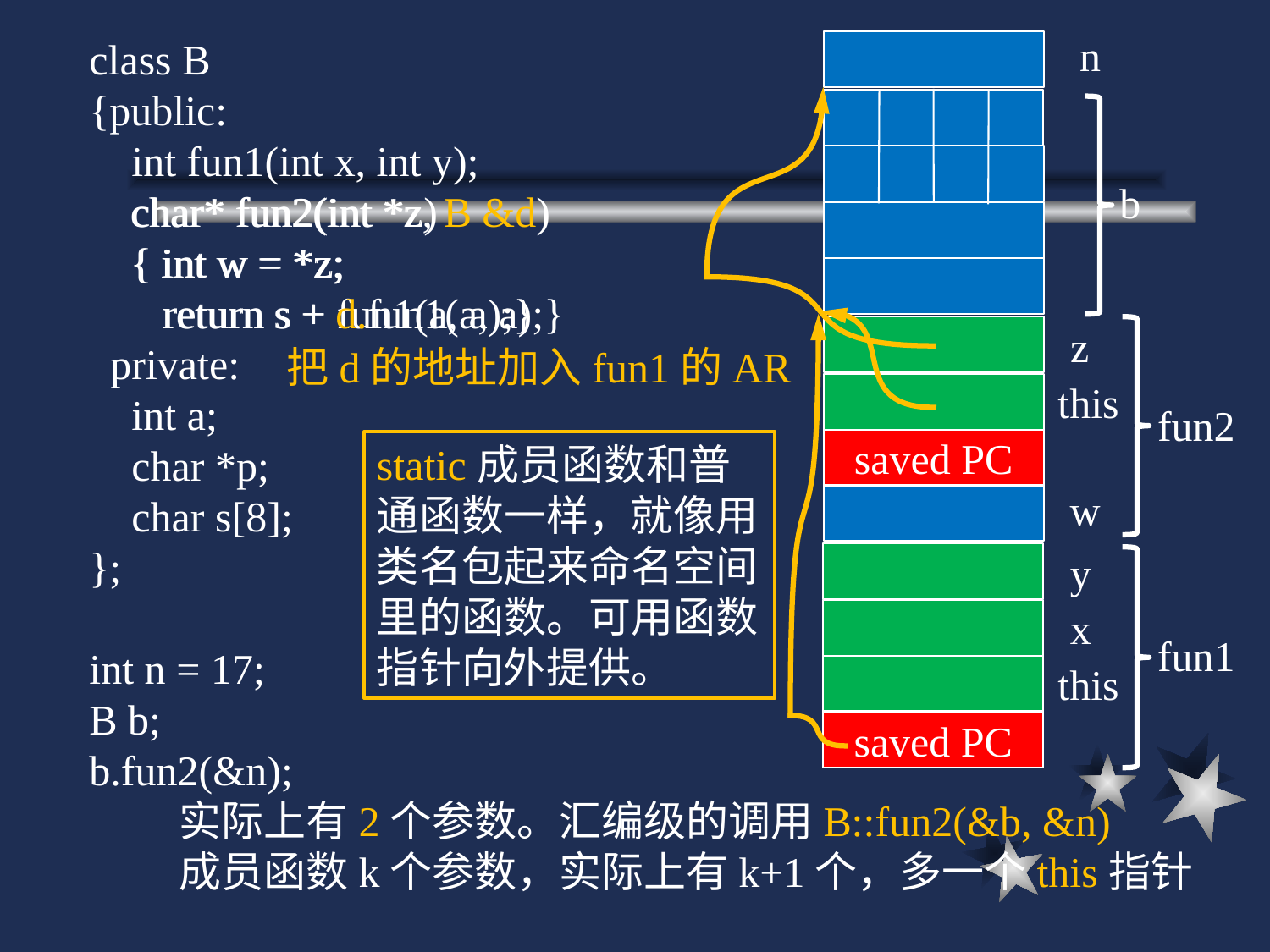

n
class B
{public:
    int fun1(int x, int y);
    char* fun2(int *z)
    { int w = *z;
       return s + fun1(a, a);}
  private:
    int a;
    char *p;
    char s[8];
};

int n = 17;
B b;
b.fun2(&n);

b
char* fun2(int *z, B &d)
{ int w = *z;
   return s + d.fun1(a, a);}

z

把d的地址加入fun1的AR
this

fun2
saved PC
static成员函数和普通函数一样，就像用类名包起来命名空间里的函数。可用函数指针向外提供。
w

y

x

fun1
this

saved PC
实际上有2个参数。汇编级的调用B::fun2(&b, &n)
成员函数k个参数，实际上有k+1个，多一个this指针